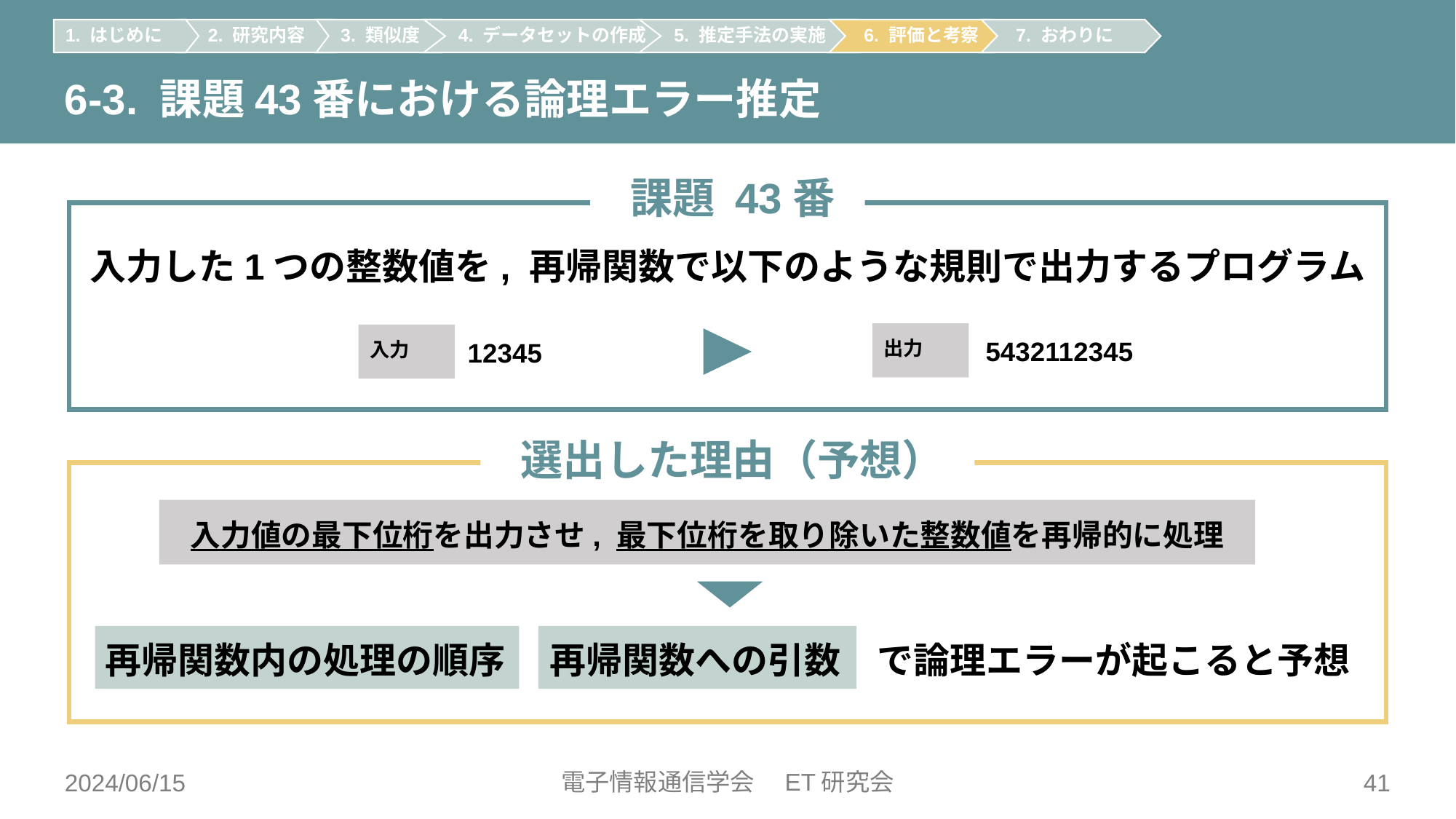

6. 評価と考察
   7. おわりに
 1. はじめに
  2. 研究内容
 3. 類似度
   4. データセットの作成
   5. 推定手法の実施
6-3. 課題43番における論理エラー推定
  課題 43番

入力した1つの整数値を, 再帰関数で以下のような規則で出力するプログラム

出力
入力
5432112345

12345
  選出した理由（予想）

入力値の最下位桁を出力させ, 最下位桁を取り除いた整数値を再帰的に処理

再帰関数内の処理の順序　 再帰関数への引数　で論理エラーが起こると予想
電子情報通信学会　ET研究会
2024/06/15
41